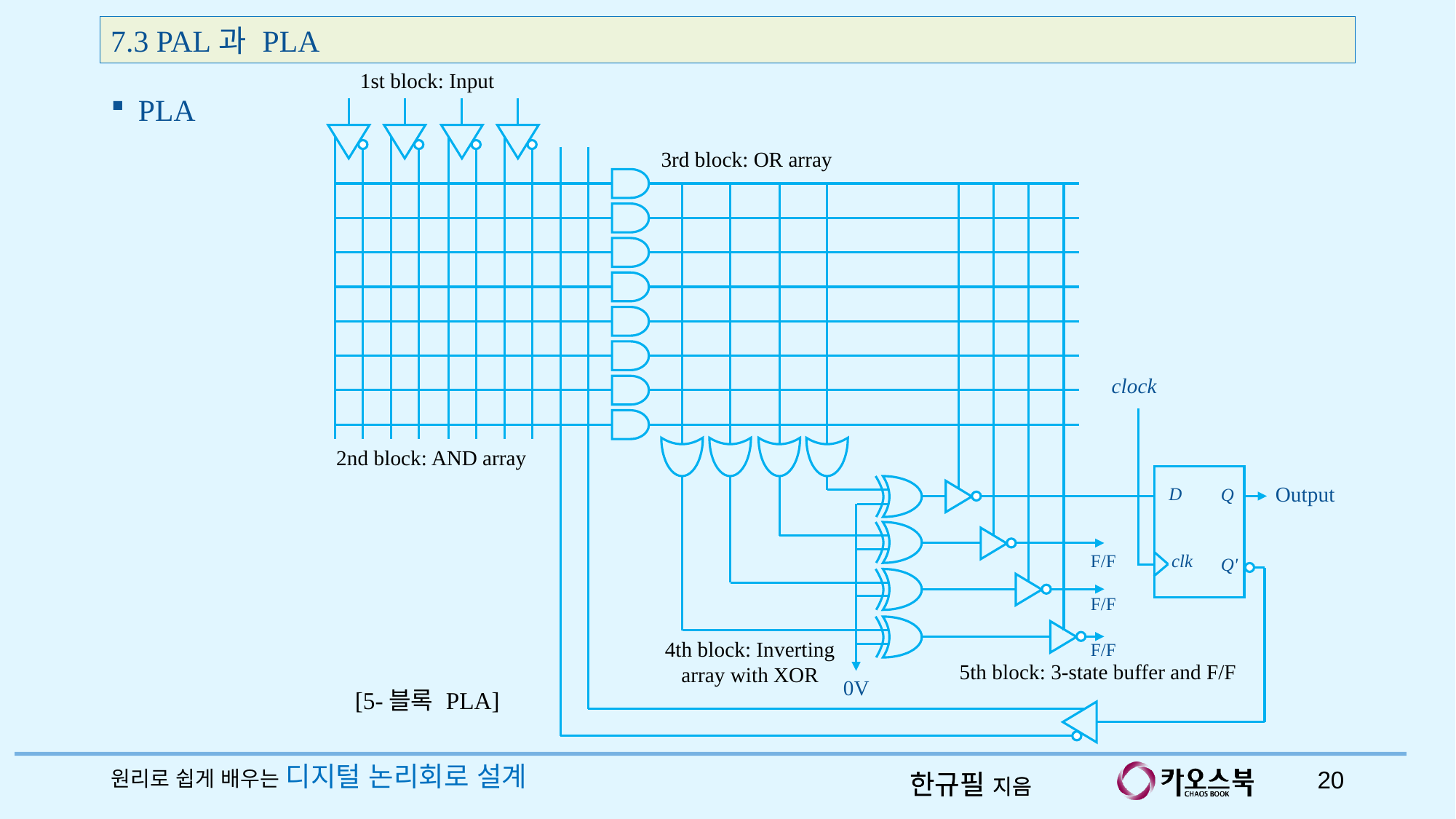

7.3 PAL과 PLA
1st block: Input

3rd block: OR array

clock

2nd block: AND array

Output

D
Q

clk
F/F
Q'

F/F

4th block: Inverting
array with XOR
F/F
5th block: 3-state buffer and F/F
0V

PLA
[5-블록 PLA]
원리로 쉽게 배우는 디지털 논리회로 설계
20